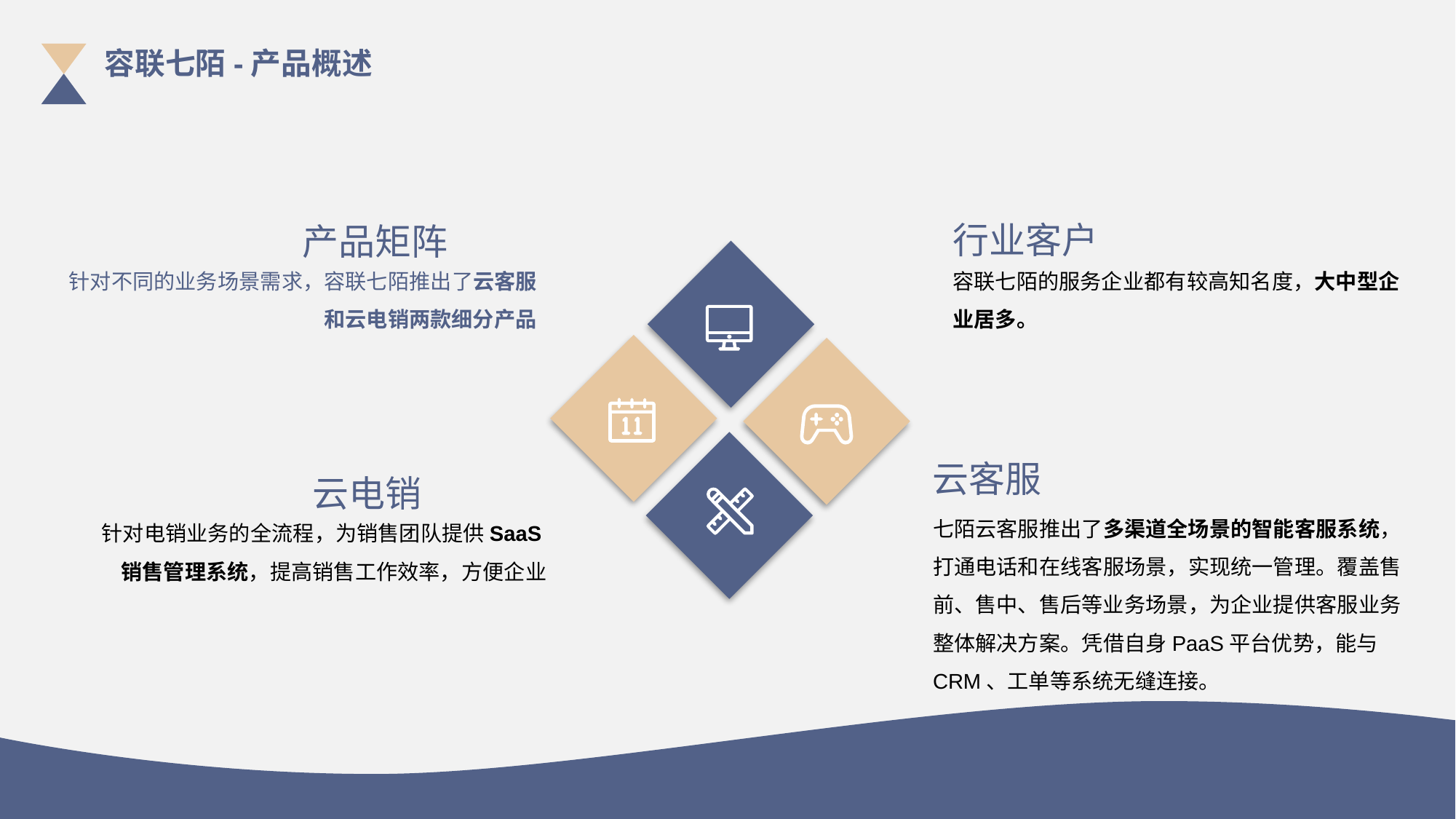

容联七陌-产品概述

行业客户
容联七陌的服务企业都有较高知名度，大中型企业居多。
产品矩阵
针对不同的业务场景需求，容联七陌推出了云客服和云电销两款细分产品

云客服
七陌云客服推出了多渠道全场景的智能客服系统，打通电话和在线客服场景，实现统一管理。覆盖售前、售中、售后等业务场景，为企业提供客服业务整体解决方案。凭借自身PaaS平台优势，能与CRM、工单等系统无缝连接。
云电销
针对电销业务的全流程，为销售团队提供SaaS销售管理系统，提高销售工作效率，方便企业